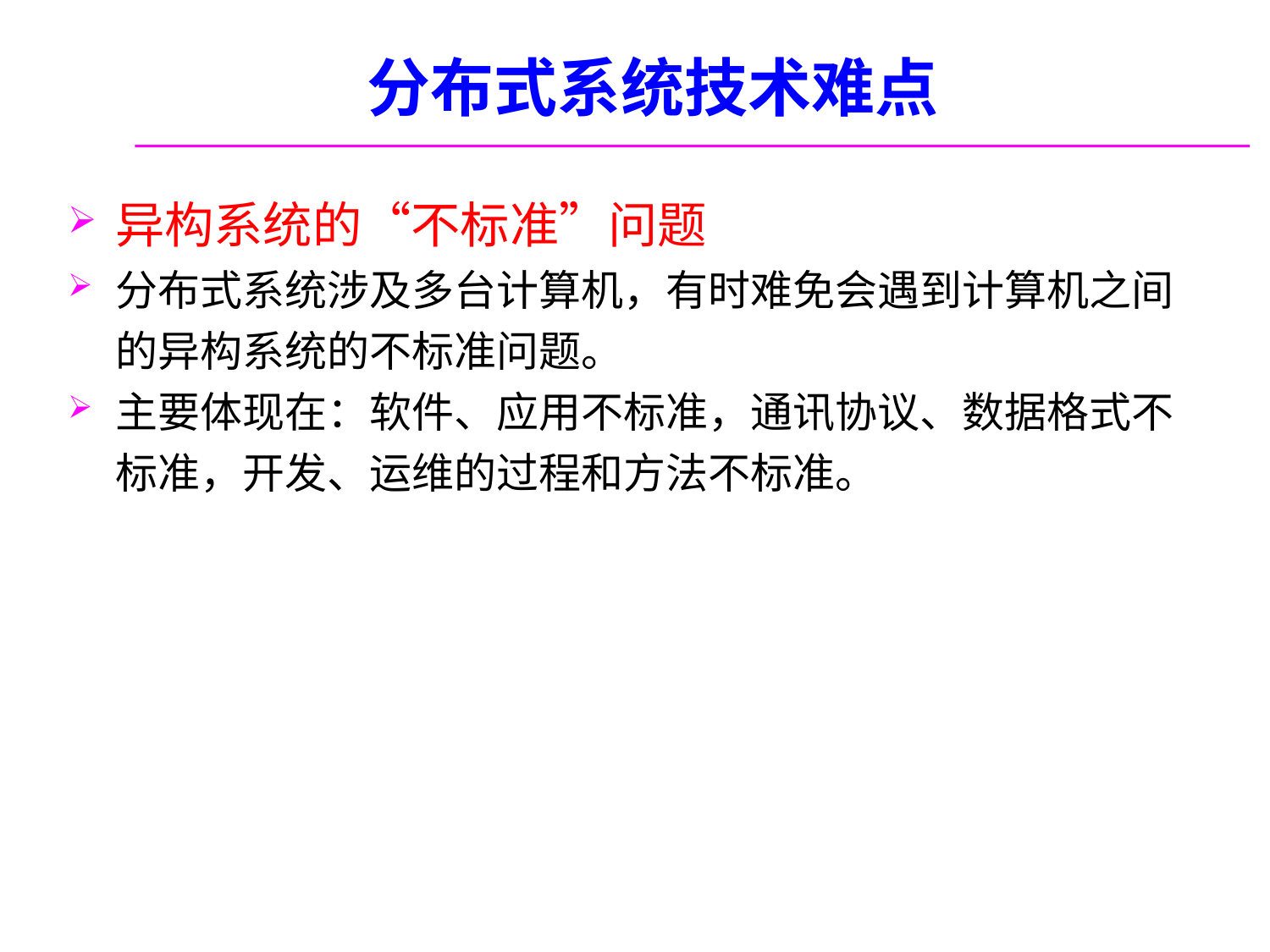

# 分布式系统技术难点
异构系统的“不标准”问题
分布式系统涉及多台计算机，有时难免会遇到计算机之间的异构系统的不标准问题。
主要体现在：软件、应用不标准，通讯协议、数据格式不标准，开发、运维的过程和方法不标准。
43